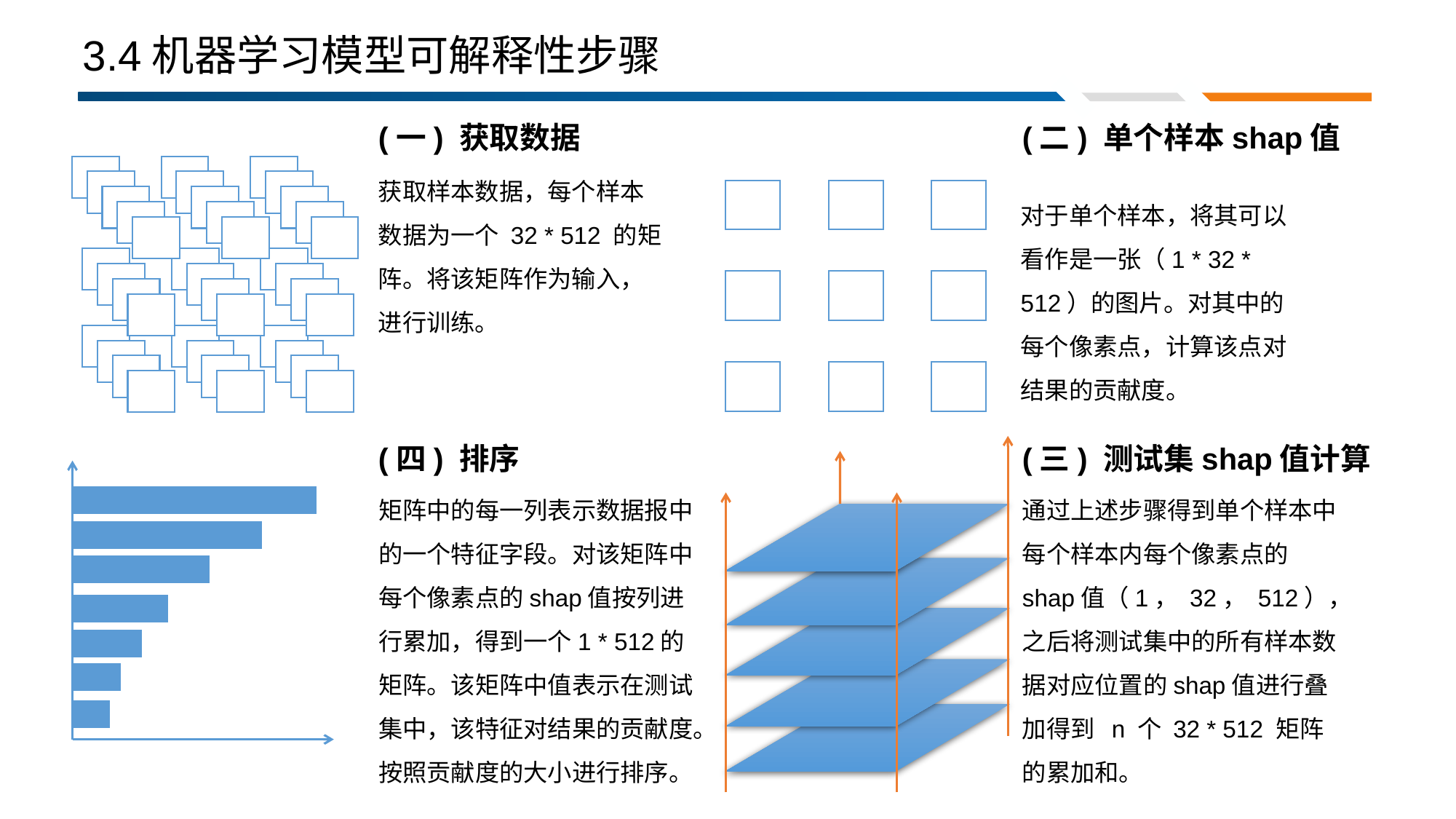

3.4机器学习模型可解释性步骤
(一) 获取数据
(二) 单个样本shap值

获取样本数据，每个样本数据为一个 32 * 512 的矩阵。将该矩阵作为输入，进行训练。

对于单个样本，将其可以看作是一张（1 * 32 * 512）的图片。对其中的每个像素点，计算该点对结果的贡献度。
(四) 排序
(三) 测试集shap值计算

矩阵中的每一列表示数据报中的一个特征字段。对该矩阵中每个像素点的shap值按列进行累加，得到一个1 * 512的矩阵。该矩阵中值表示在测试集中，该特征对结果的贡献度。按照贡献度的大小进行排序。
通过上述步骤得到单个样本中每个样本内每个像素点的shap值（1， 32， 512），之后将测试集中的所有样本数据对应位置的shap值进行叠加得到  n 个 32 * 512 矩阵的累加和。